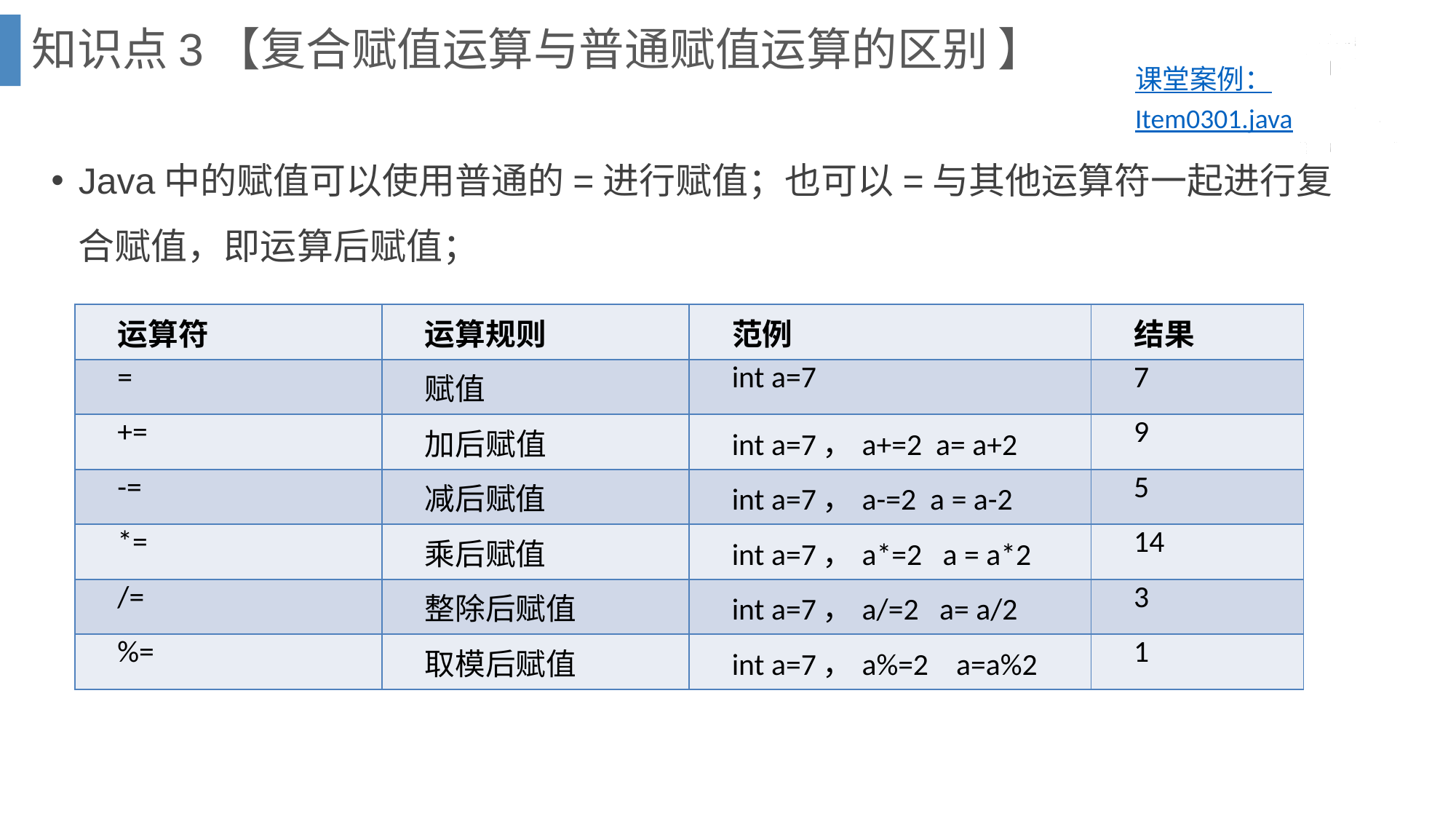

知识点3【复合赋值运算与普通赋值运算的区别 】
课堂案例：Item0301.java
Java中的赋值可以使用普通的=进行赋值；也可以=与其他运算符一起进行复合赋值，即运算后赋值；

| 运算符 | 运算规则 | 范例 | 结果 |
| --- | --- | --- | --- |
| = | 赋值 | int a=7 | 7 |
| += | 加后赋值 | int a=7，a+=2 a= a+2 | 9 |
| -= | 减后赋值 | int a=7，a-=2 a = a-2 | 5 |
| \*= | 乘后赋值 | int a=7，a\*=2 a = a\*2 | 14 |
| /= | 整除后赋值 | int a=7，a/=2 a= a/2 | 3 |
| %= | 取模后赋值 | int a=7，a%=2 a=a%2 | 1 |